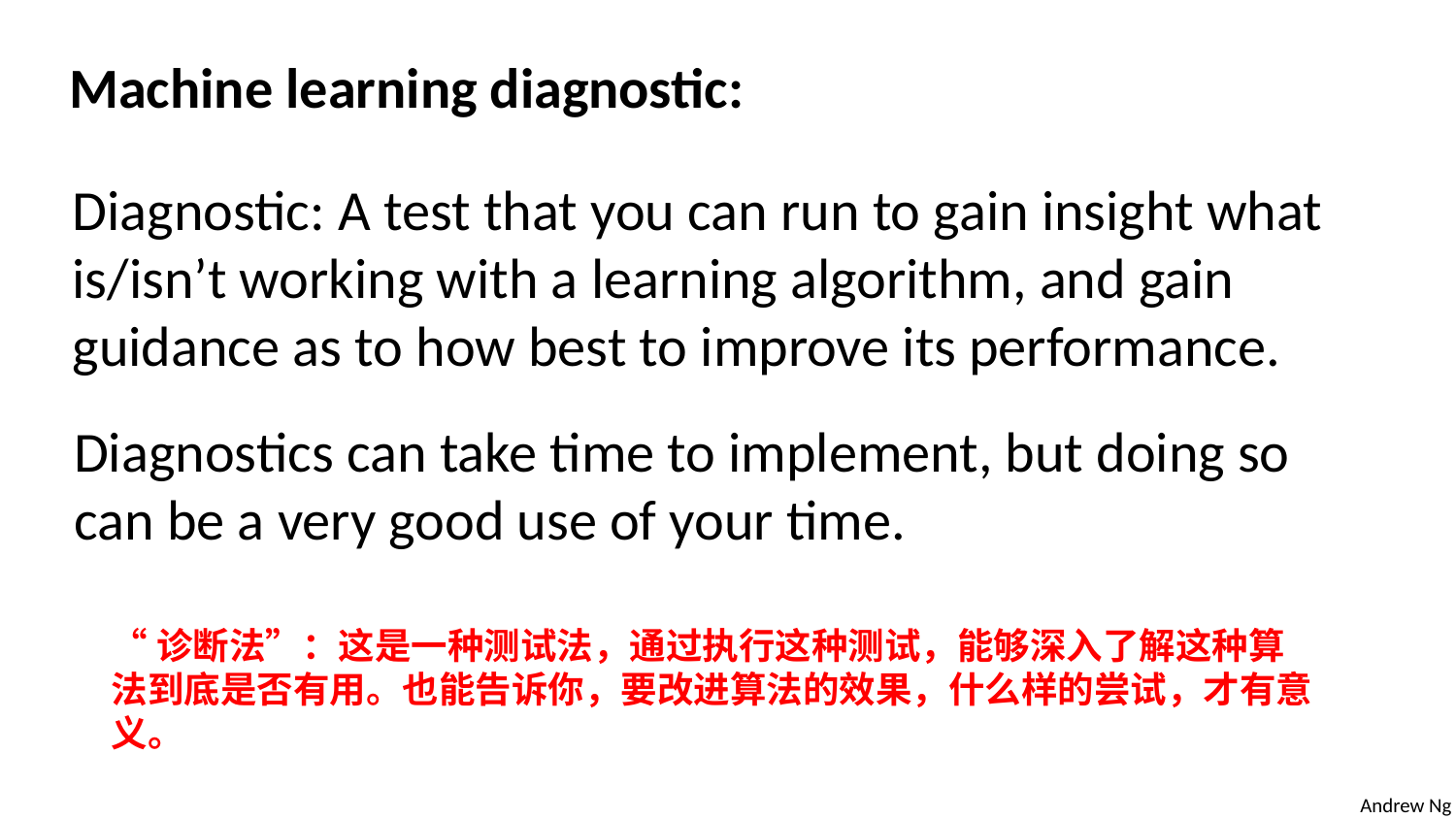

Machine learning diagnostic:
Diagnostic: A test that you can run to gain insight what is/isn’t working with a learning algorithm, and gain guidance as to how best to improve its performance.
Diagnostics can take time to implement, but doing so can be a very good use of your time.
“诊断法”：这是一种测试法，通过执行这种测试，能够深入了解这种算法到底是否有用。也能告诉你，要改进算法的效果，什么样的尝试，才有意义。